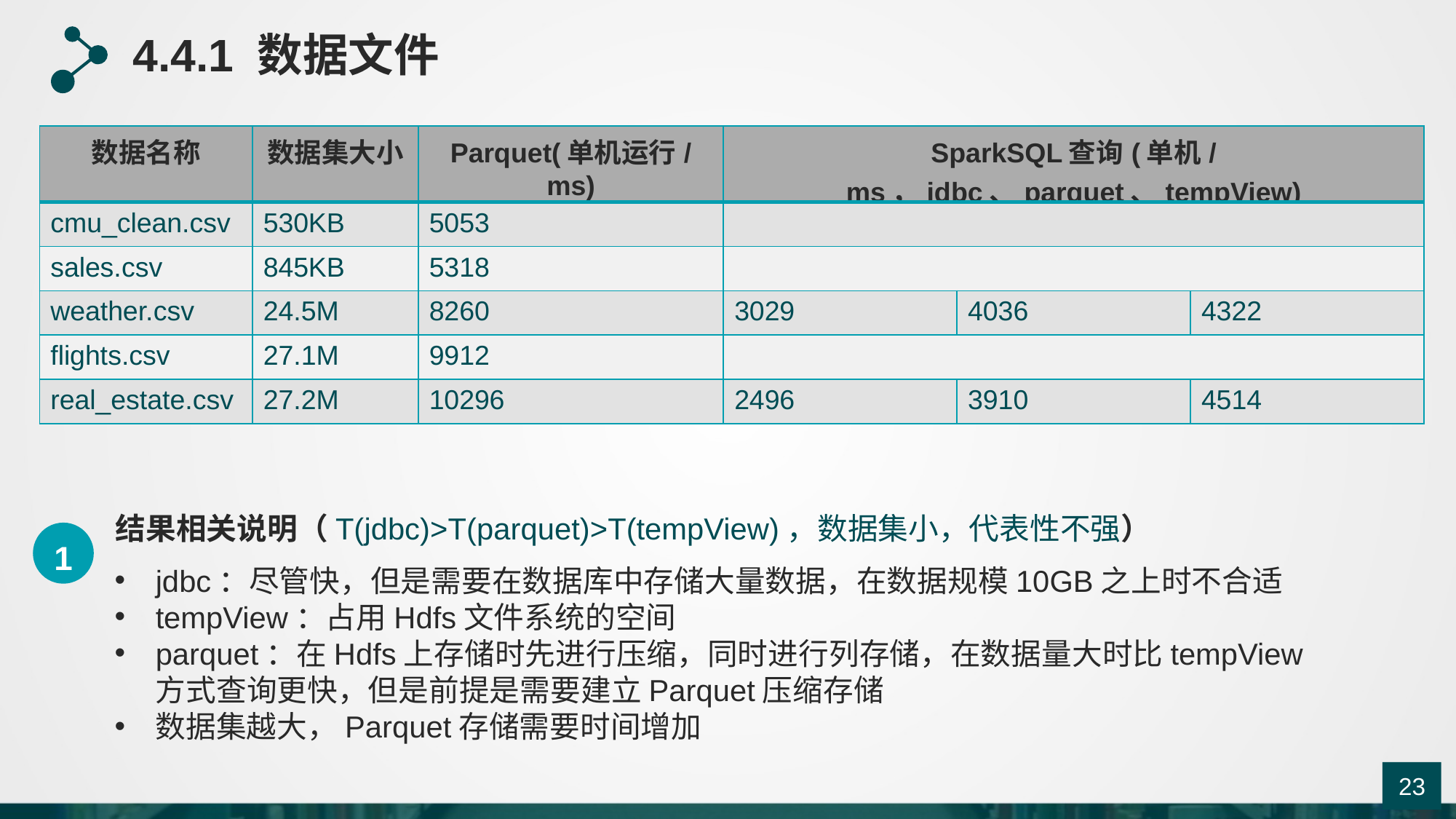

4.4.1 数据文件

| 数据名称 | 数据集大小 | Parquet(单机运行/ms) | SparkSQL查询(单机/ms，jdbc、parquet、tempView) |  |  |
| --- | --- | --- | --- | --- | --- |
| cmu\_clean.csv | 530KB | 5053 |  |  |  |
| sales.csv | 845KB | 5318 |  |  |  |
| weather.csv | 24.5M | 8260 | 3029 | 4036 | 4322 |
| flights.csv | 27.1M | 9912 |  |  |  |
| real\_estate.csv | 27.2M | 10296 | 2496 | 3910 | 4514 |
结果相关说明（T(jdbc)>T(parquet)>T(tempView)，数据集小，代表性不强）
1
jdbc：尽管快，但是需要在数据库中存储大量数据，在数据规模10GB之上时不合适
tempView：占用Hdfs文件系统的空间
parquet：在Hdfs上存储时先进行压缩，同时进行列存储，在数据量大时比tempView方式查询更快，但是前提是需要建立Parquet压缩存储
数据集越大，Parquet存储需要时间增加